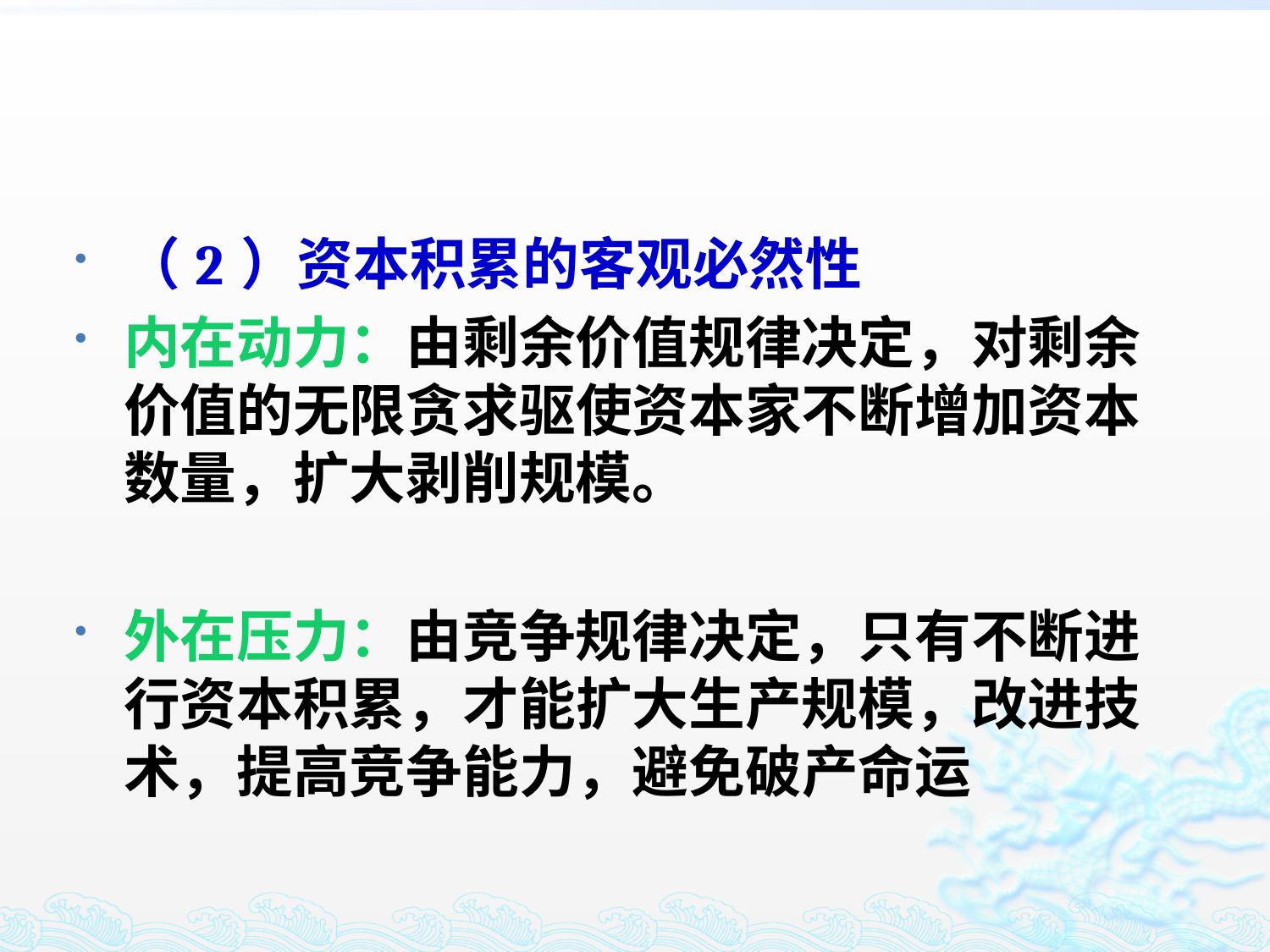

（2）资本积累的客观必然性
内在动力：由剩余价值规律决定，对剩余价值的无限贪求驱使资本家不断增加资本数量，扩大剥削规模。

外在压力：由竞争规律决定，只有不断进行资本积累，才能扩大生产规模，改进技术，提高竞争能力，避免破产命运